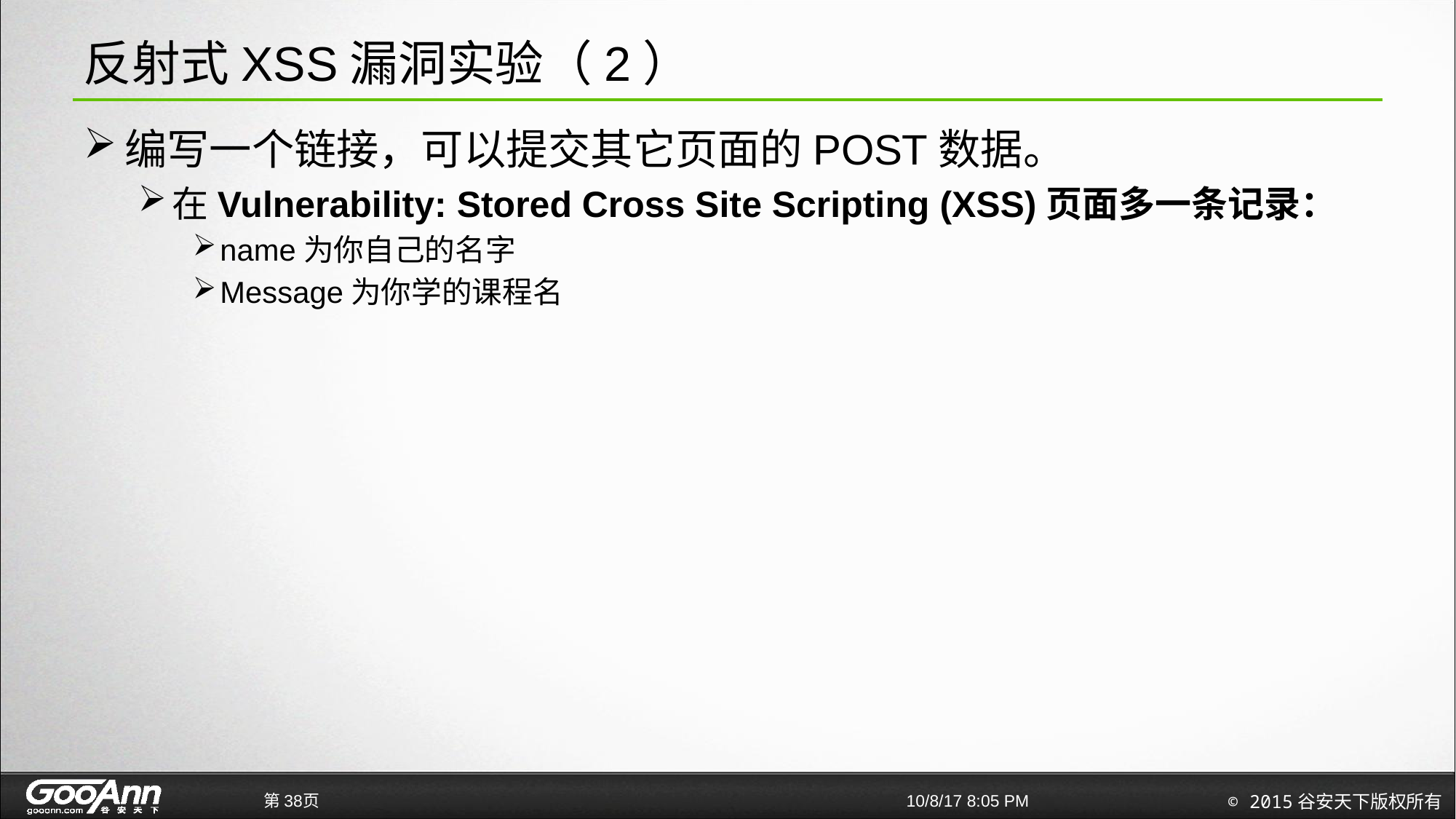

# 反射式XSS漏洞实验（2）
编写一个链接，可以提交其它页面的POST数据。
在Vulnerability: Stored Cross Site Scripting (XSS)页面多一条记录：
name为你自己的名字
Message为你学的课程名